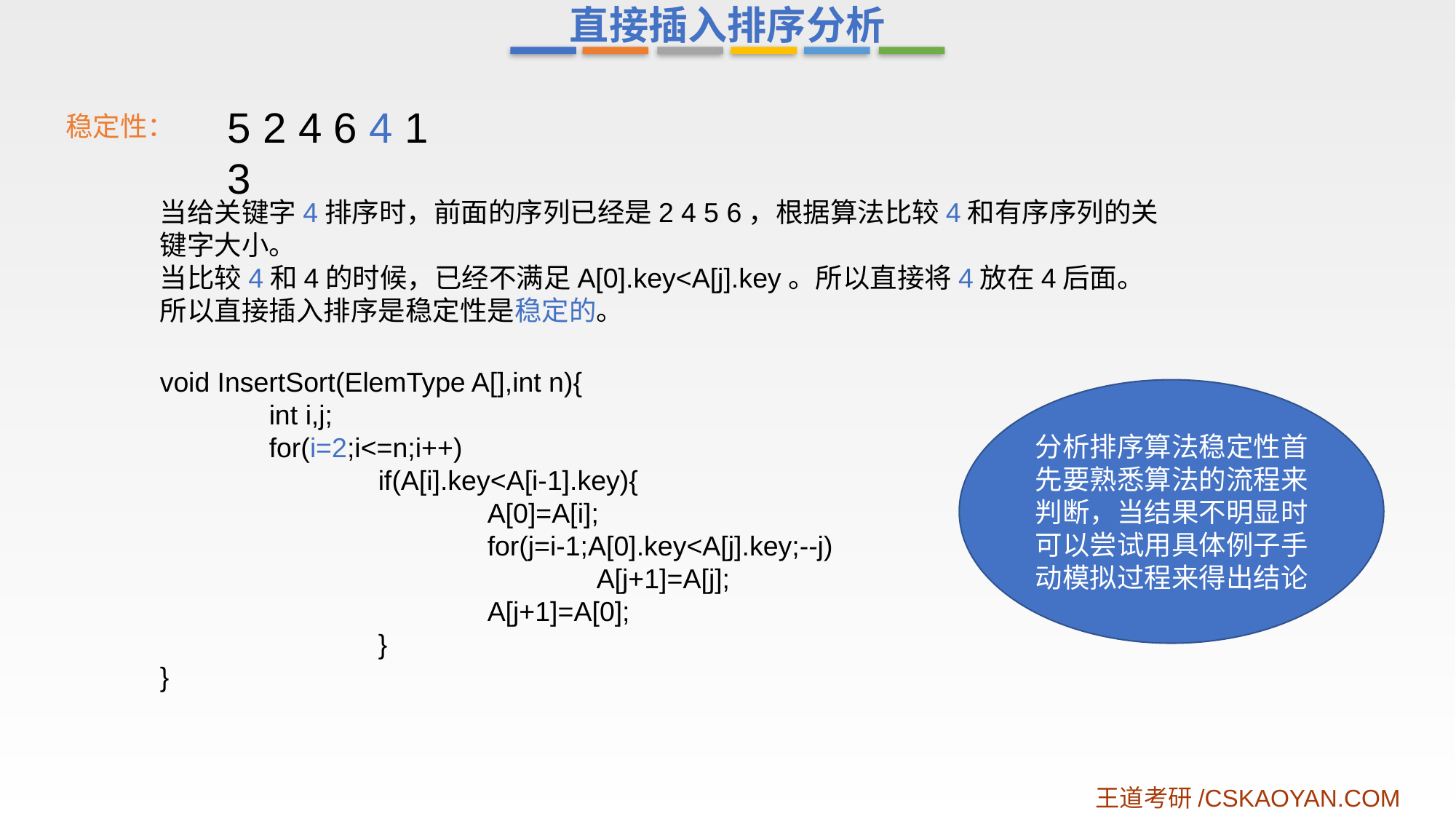

直接插入排序分析

5 2 4 6 4 1 3
稳定性：
当给关键字4排序时，前面的序列已经是2 4 5 6，根据算法比较4和有序序列的关键字大小。
当比较4和4的时候，已经不满足A[0].key<A[j].key。所以直接将4放在4后面。所以直接插入排序是稳定性是稳定的。
void InsertSort(ElemType A[],int n){
	int i,j;
	for(i=2;i<=n;i++)
		if(A[i].key<A[i-1].key){
			A[0]=A[i];
			for(j=i-1;A[0].key<A[j].key;--j)
				A[j+1]=A[j];
			A[j+1]=A[0];
		}
}
分析排序算法稳定性首先要熟悉算法的流程来判断，当结果不明显时可以尝试用具体例子手动模拟过程来得出结论
王道考研/CSKAOYAN.COM